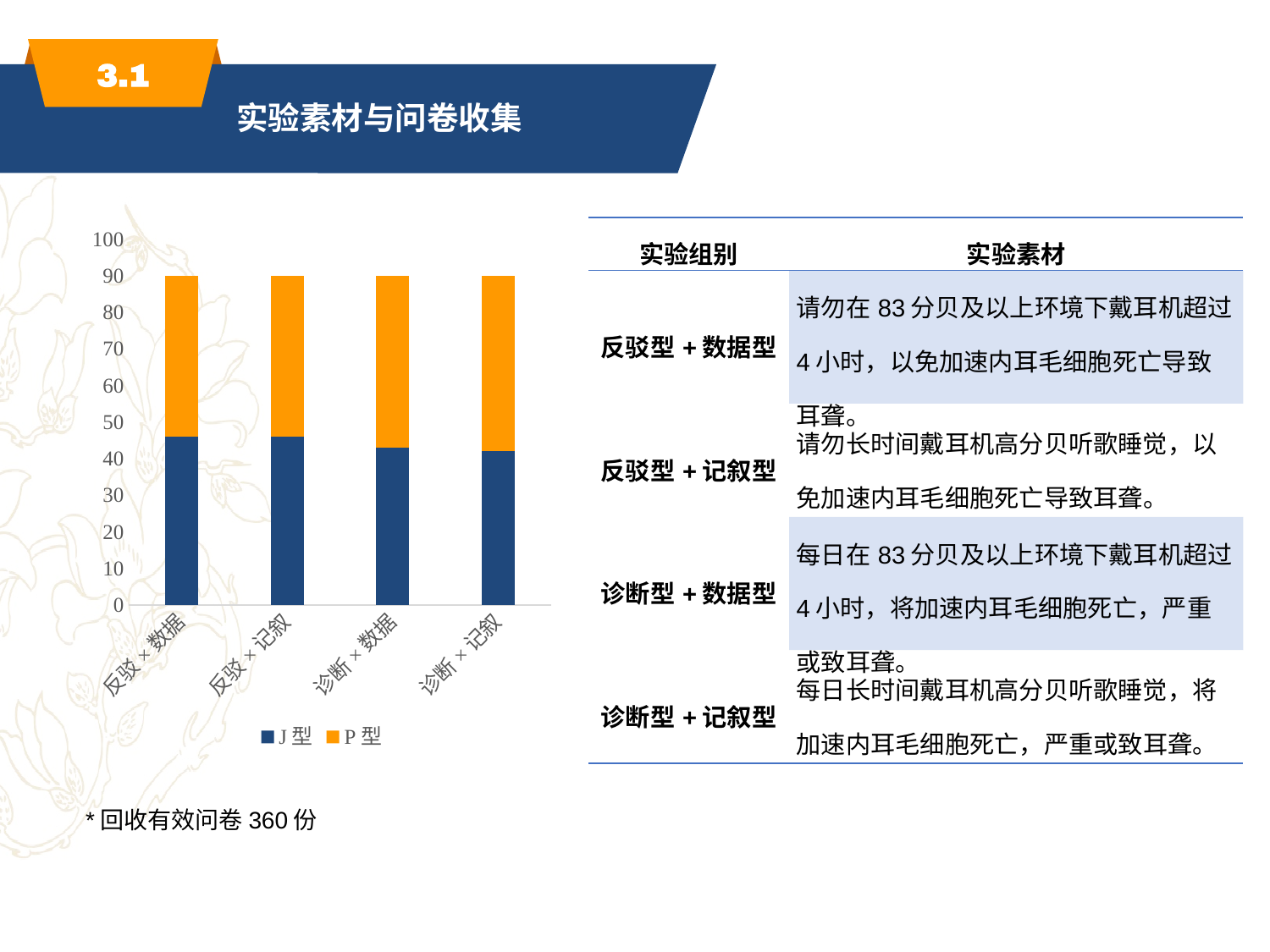

3.1
实验素材与问卷收集

### Chart

| Category | J型 | P型 |
|---|---|---|
| 反驳×数据 | 46.0 | 44.0 |
| 反驳×记叙 | 46.0 | 44.0 |
| 诊断×数据 | 43.0 | 47.0 |
| 诊断×记叙 | 42.0 | 48.0 |
| 实验组别 | 实验素材 |
| --- | --- |
| 反驳型+数据型 | 请勿在83分贝及以上环境下戴耳机超过4小时，以免加速内耳毛细胞死亡导致耳聋。 |
| 反驳型+记叙型 | 请勿长时间戴耳机高分贝听歌睡觉，以免加速内耳毛细胞死亡导致耳聋。 |
| 诊断型+数据型 | 每日在83分贝及以上环境下戴耳机超过4小时，将加速内耳毛细胞死亡，严重或致耳聋。 |
| 诊断型+记叙型 | 每日长时间戴耳机高分贝听歌睡觉，将加速内耳毛细胞死亡，严重或致耳聋。 |
*回收有效问卷360份